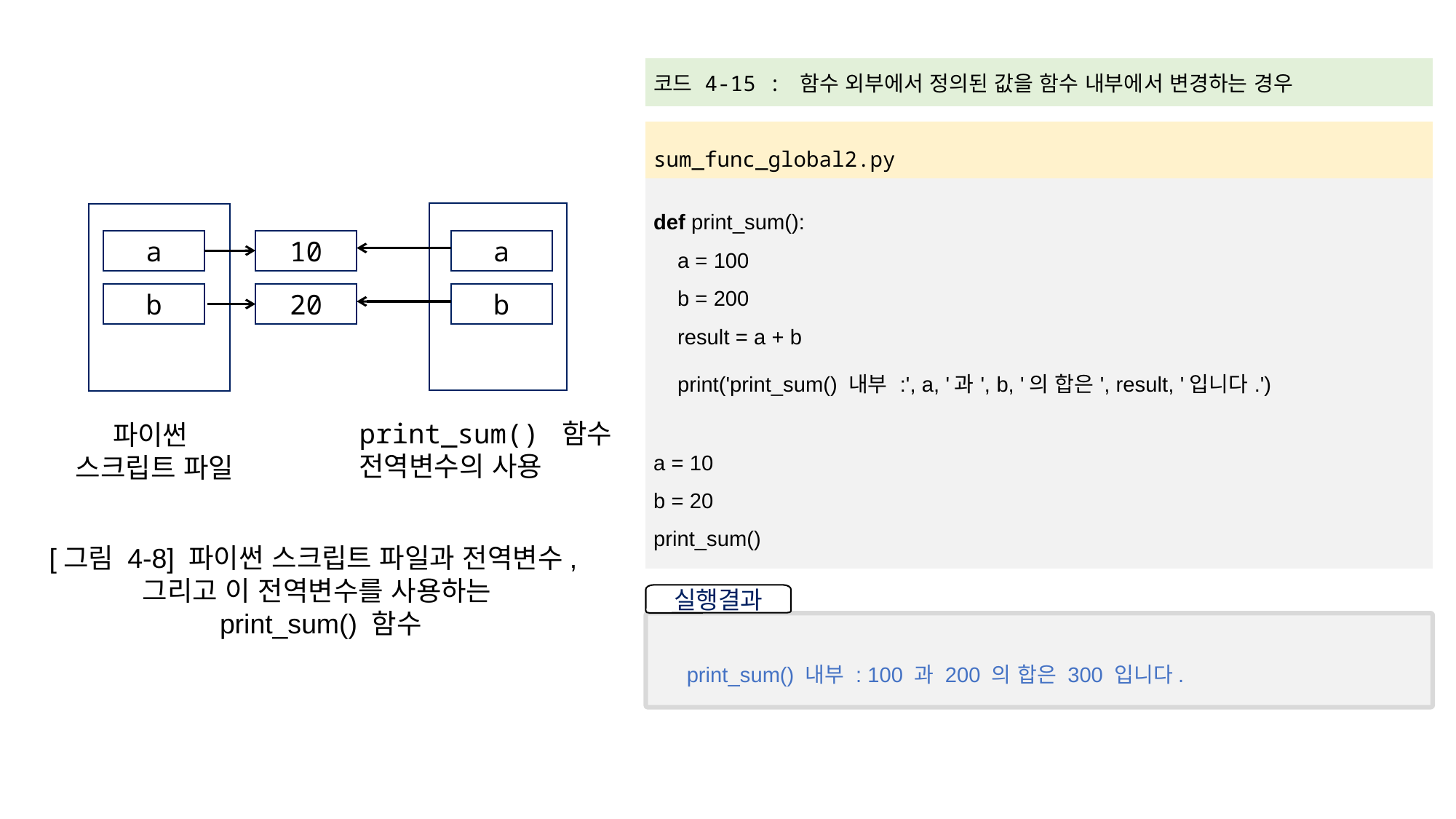

| 코드 4-15 : 함수 외부에서 정의된 값을 함수 내부에서 변경하는 경우 |
| --- |
|  |
| sum\_func\_global2.py |
| def print\_sum(): a = 100 b = 200 result = a + b print('print\_sum() 내부 :', a, '과', b, '의 합은', result, '입니다.') a = 10 b = 20 print\_sum() |

a
10
a
b
20
b
print_sum() 함수
전역변수의 사용
    파이썬
스크립트 파일
[그림 4-8] 파이썬 스크립트 파일과 전역변수,
그리고 이 전역변수를 사용하는
 print_sum() 함수
실행결과

print_sum() 내부 : 100 과 200 의 합은 300 입니다.